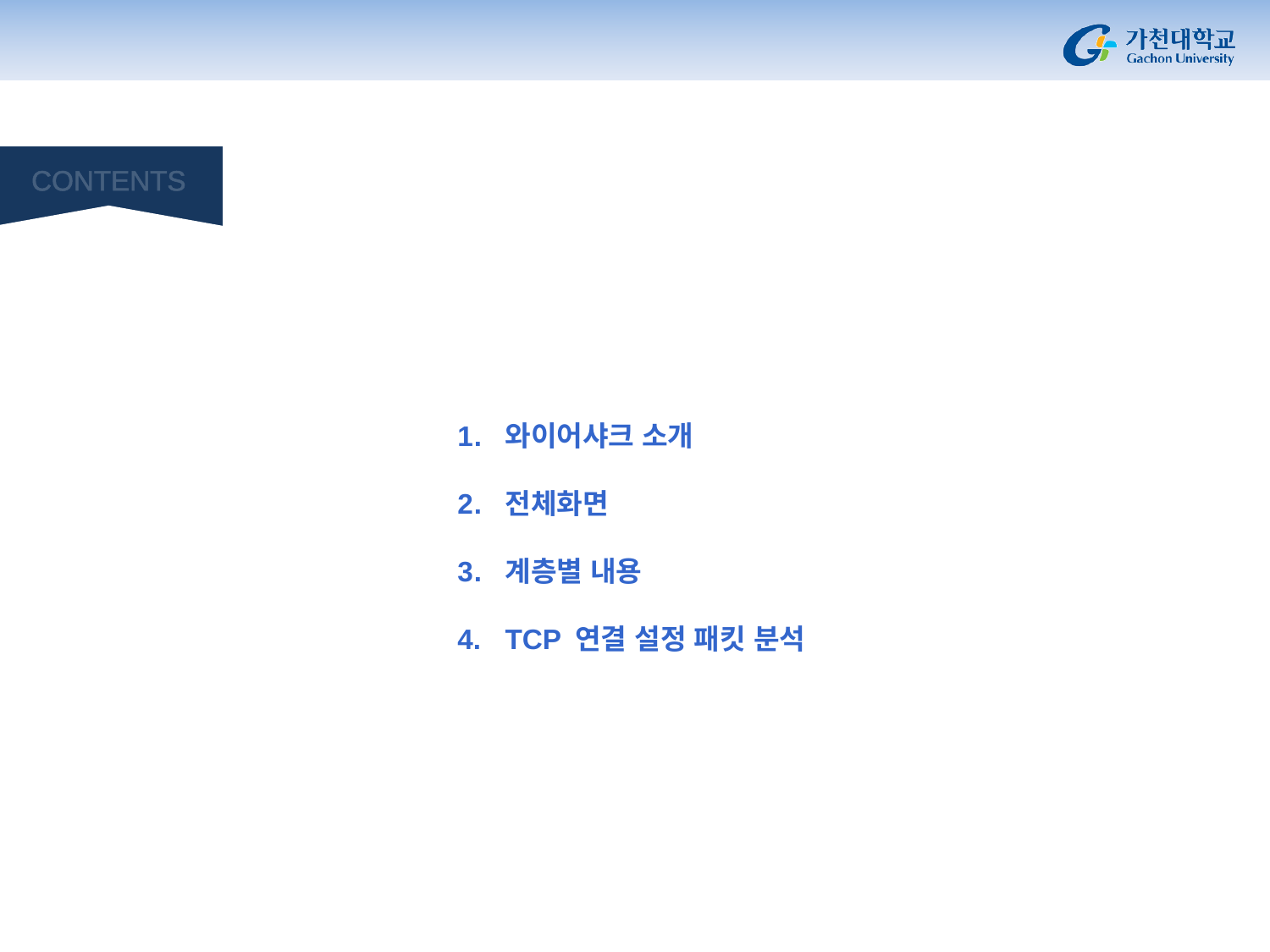

CONTENTS

와이어샤크 소개
전체화면
계층별 내용
TCP 연결 설정 패킷 분석

2015-02-05
2
작성자 : 박태환